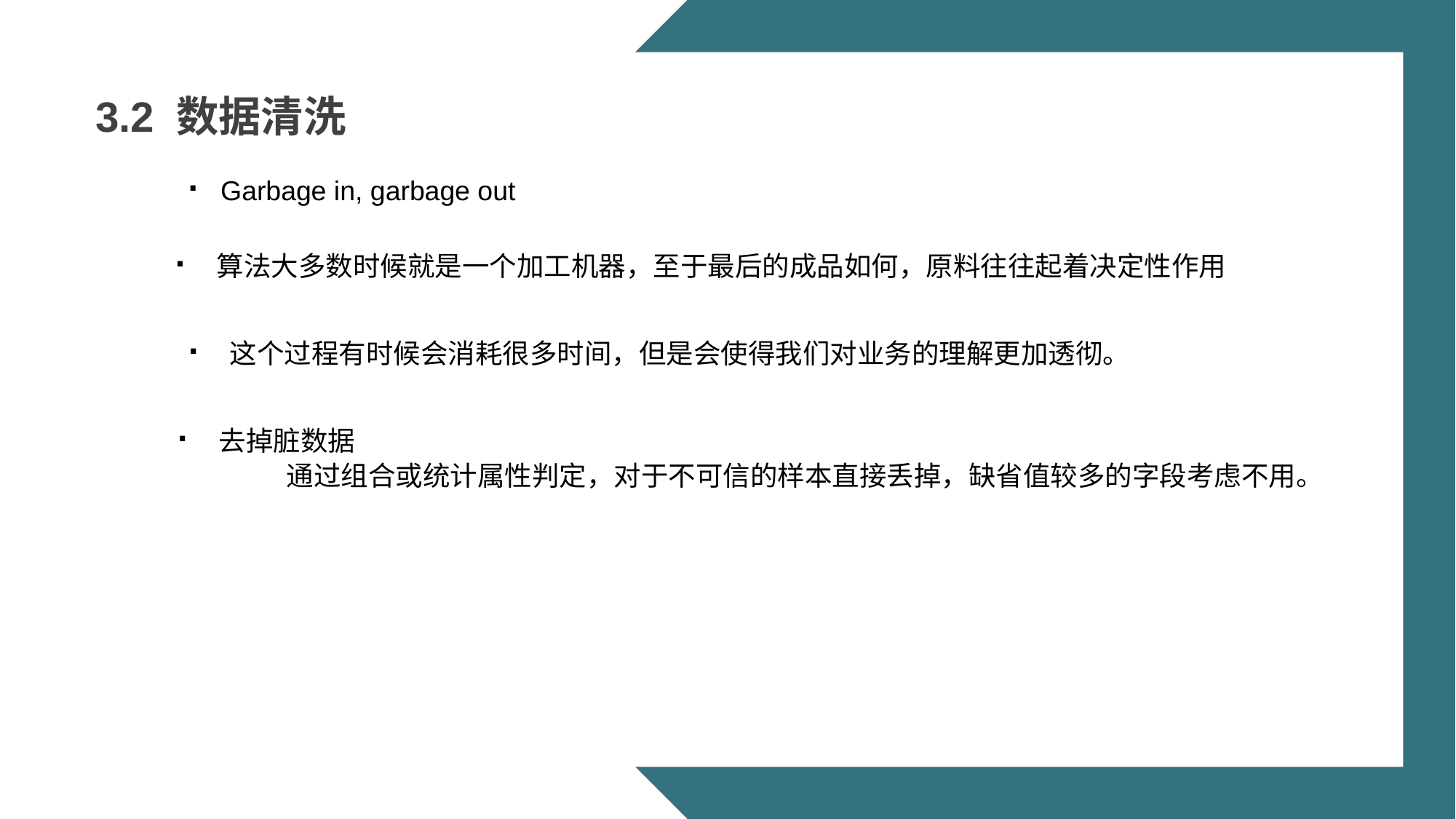

3.2 数据清洗
·  Garbage in, garbage out
·  算法大多数时候就是一个加工机器，至于最后的成品如何，原料往往起着决定性作用
·  这个过程有时候会消耗很多时间，但是会使得我们对业务的理解更加透彻。
·  去掉脏数据
	通过组合或统计属性判定，对于不可信的样本直接丢掉，缺省值较多的字段考虑不用。